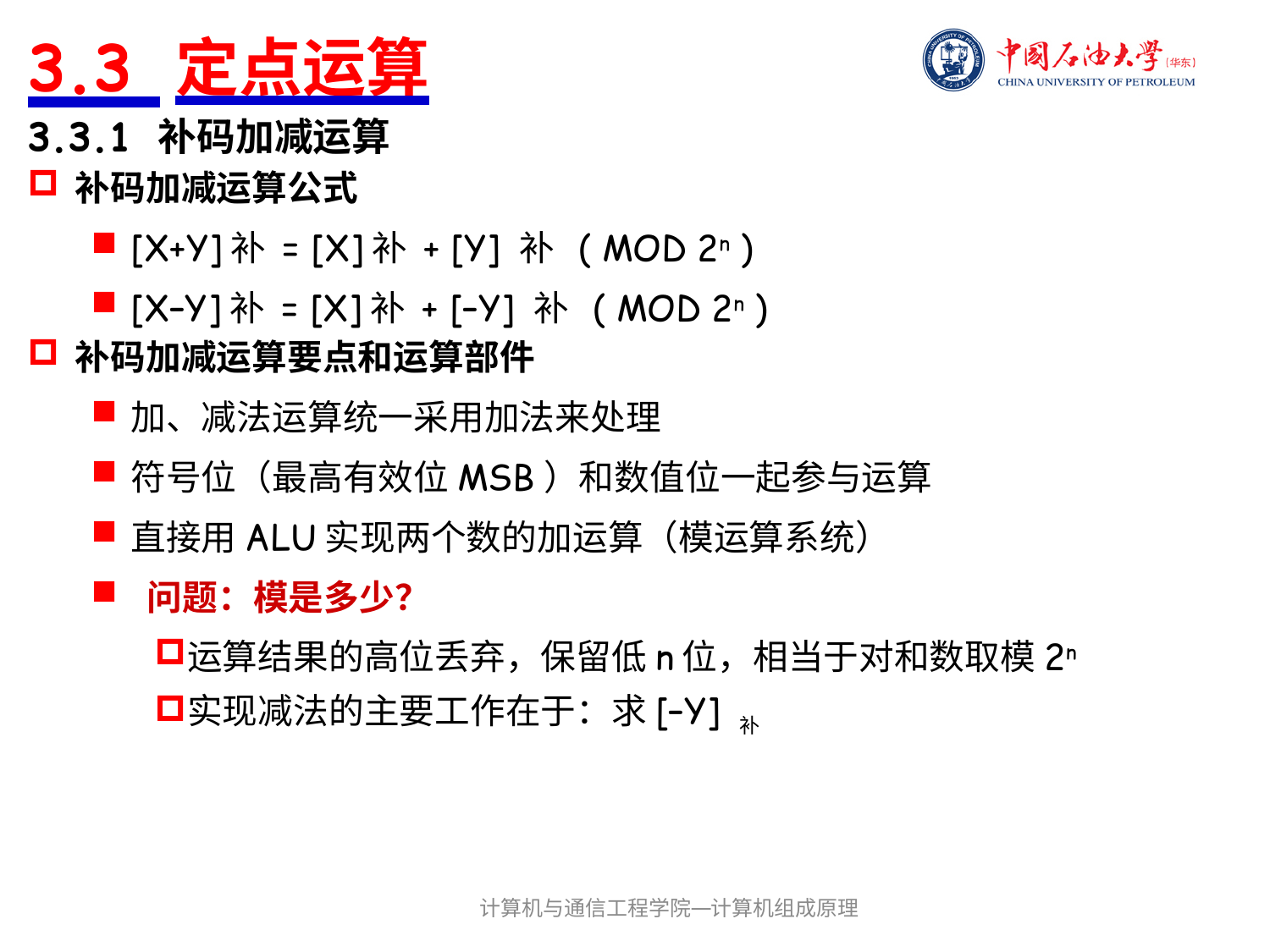

# 3.3 定点运算
3.3.1 补码加减运算
补码加减运算公式
[X+Y]补 = [X]补 + [Y] 补  ( MOD 2n )
[X–Y]补 = [X]补 + [–Y] 补  ( MOD 2n )
补码加减运算要点和运算部件
加、减法运算统一采用加法来处理
符号位（最高有效位MSB）和数值位一起参与运算
直接用ALU实现两个数的加运算（模运算系统）
 问题：模是多少？
运算结果的高位丢弃，保留低n位，相当于对和数取模2n
实现减法的主要工作在于：求[–Y] 补

计算机与通信工程学院—计算机组成原理
44